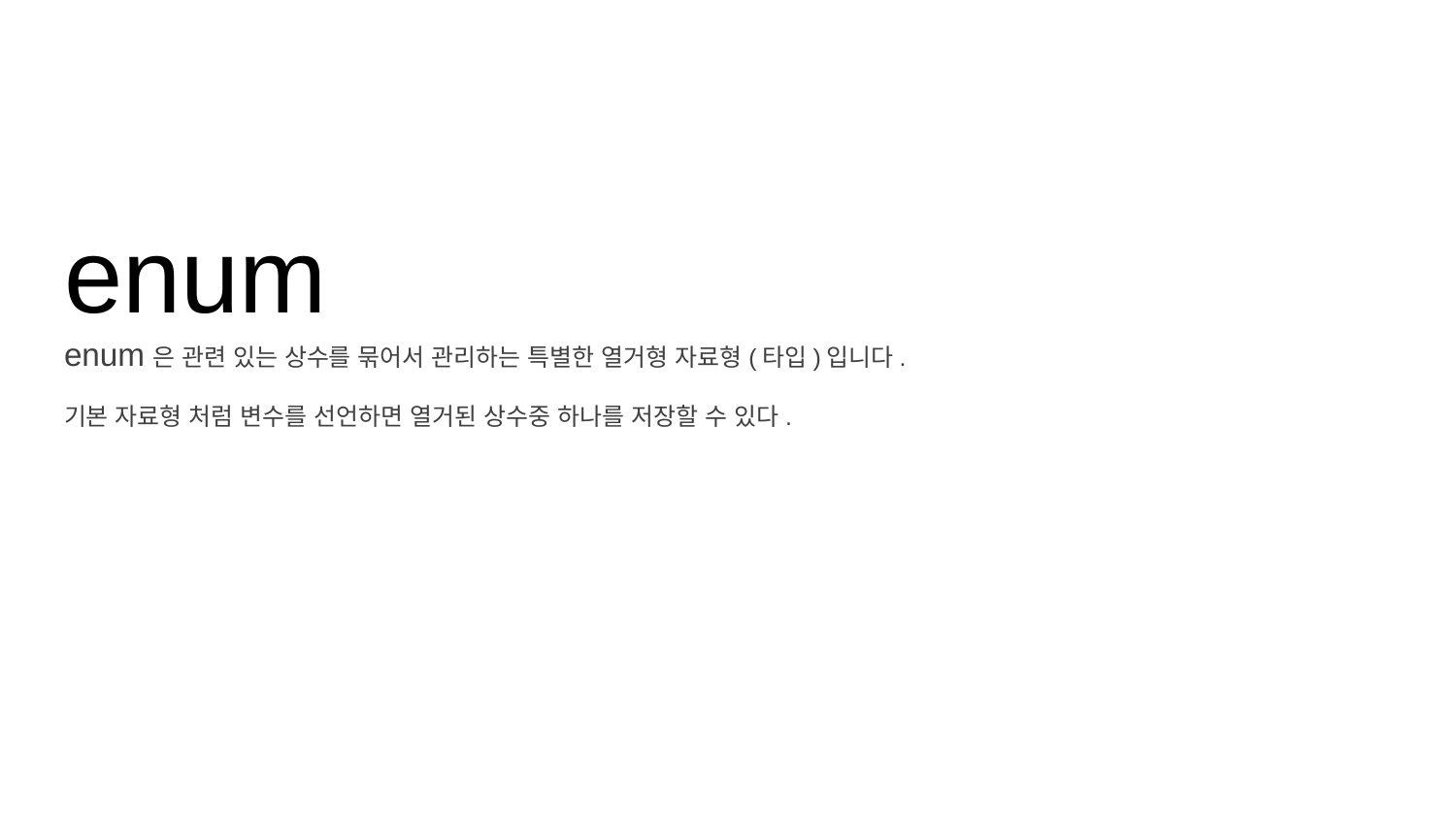

# enum
enum은 관련 있는 상수를 묶어서 관리하는 특별한 열거형 자료형(타입)입니다.

기본 자료형 처럼 변수를 선언하면 열거된 상수중 하나를 저장할 수 있다.